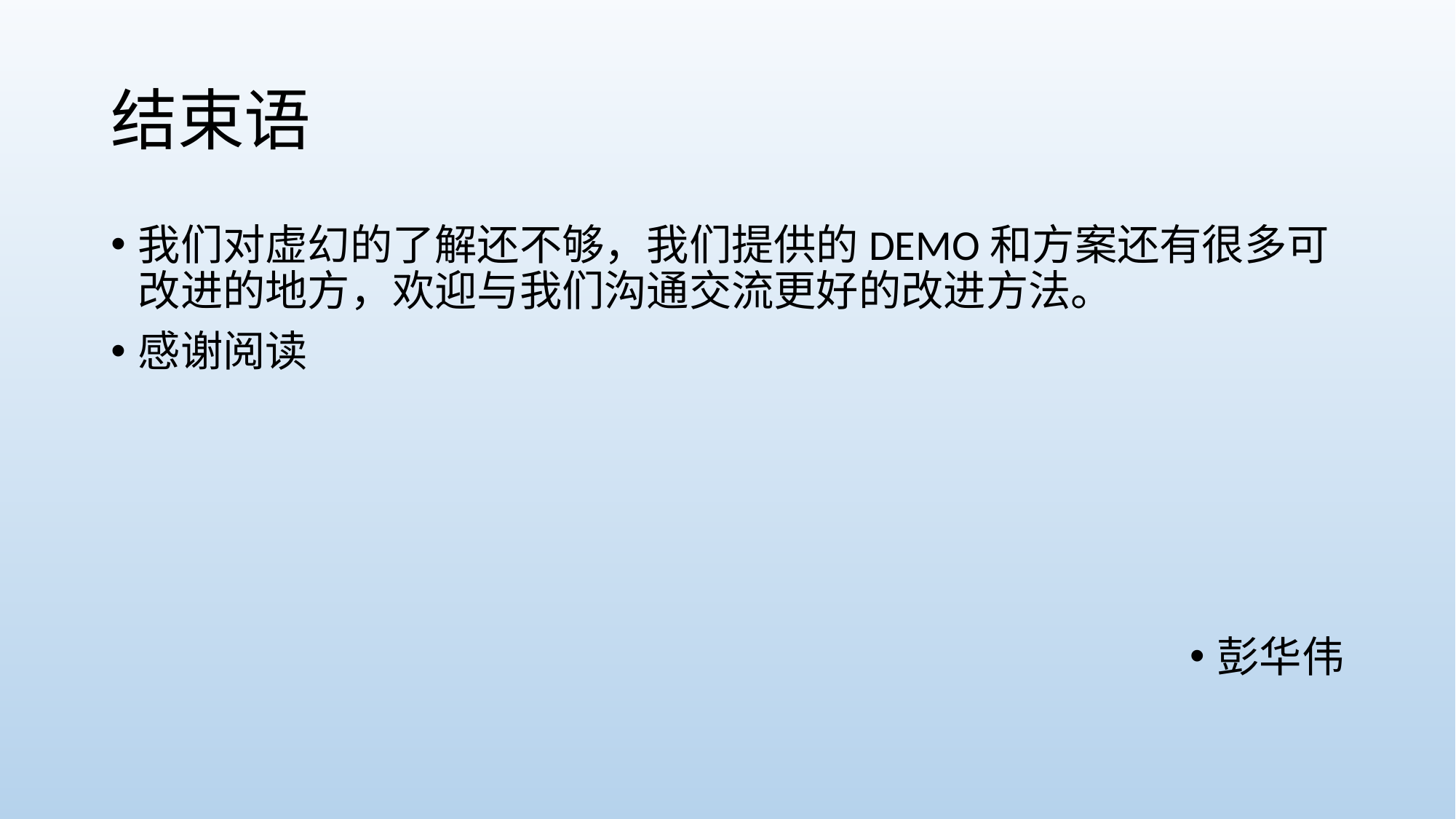

# 结束语
我们对虚幻的了解还不够，我们提供的DEMO和方案还有很多可改进的地方，欢迎与我们沟通交流更好的改进方法。
感谢阅读

彭华伟